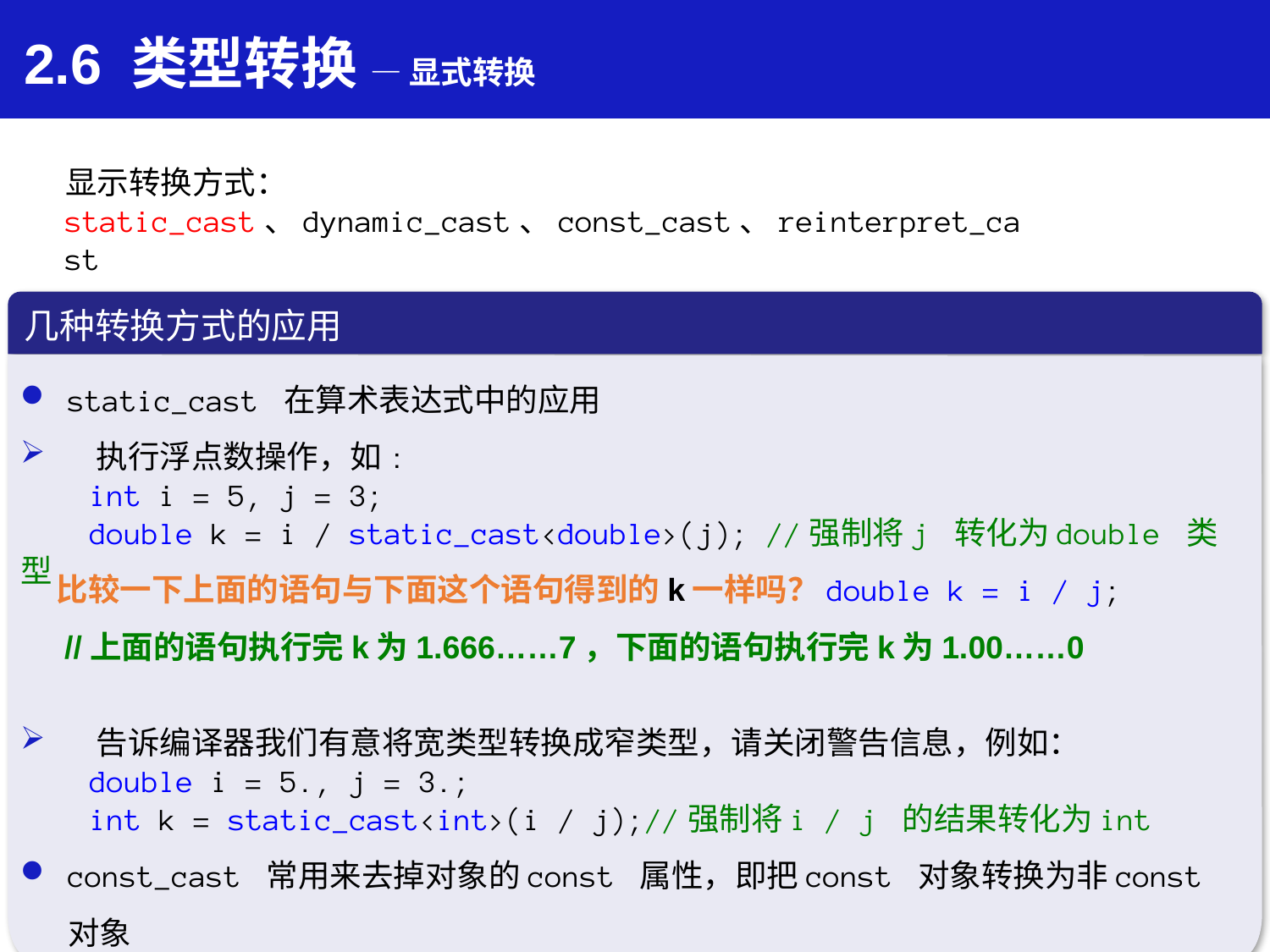

2.6 类型转换 — 显式转换
显示转换方式：
static_cast、dynamic_cast、const_cast、reinterpret_cast

几种转换方式的应用
static_cast 在算术表达式中的应用
    执行浮点数操作，如:
    int i = 5, j = 3;
    double k = i / static_cast<double>(j); //强制将j 转化为double 类型

    告诉编译器我们有意将宽类型转换成窄类型，请关闭警告信息，例如：
    double i = 5., j = 3.;
    int k = static_cast<int>(i / j);//强制将i / j 的结果转化为int
const_cast 常用来去掉对象的const 属性，即把const 对象转换为非const 对象
比较一下上面的语句与下面这个语句得到的k一样吗？double k = i / j;
//上面的语句执行完k为1.666……7，下面的语句执行完k为1.00……0
53